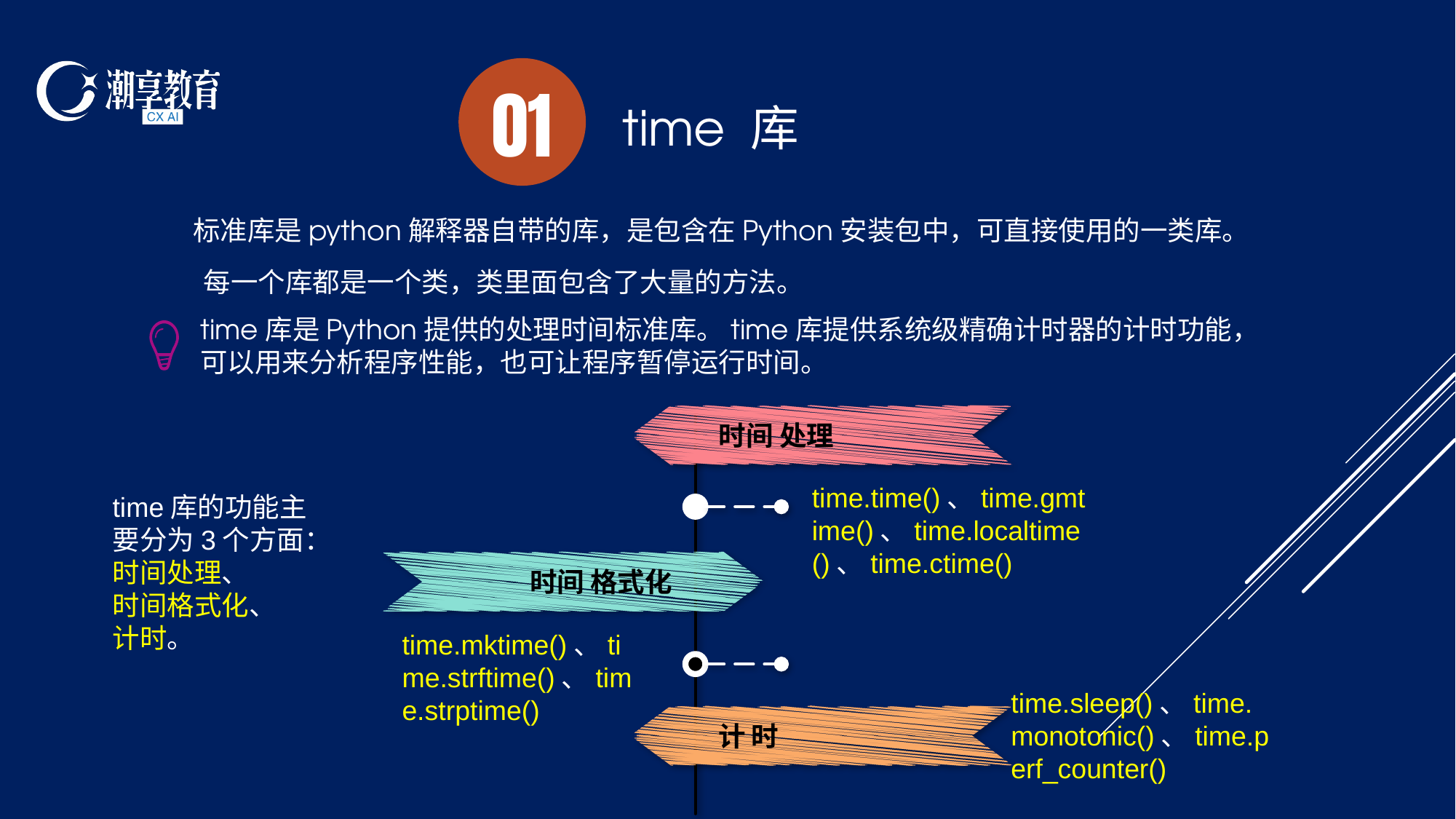

01
time 库
标准库是python解释器自带的库，是包含在Python安装包中，可直接使用的一类库。
每一个库都是一个类，类里面包含了大量的方法。
time库是Python提供的处理时间标准库。time库提供系统级精确计时器的计时功能，可以用来分析程序性能，也可让程序暂停运行时间。

时间 处理
time.time()、time.gmtime()、time.localtime()、time.ctime()
time库的功能主要分为3个方面：
时间处理、
时间格式化、
计时。

时间 格式化
time.mktime()、time.strftime()、time.strptime()

time.sleep()、time.monotonic()、time.perf_counter()

计 时